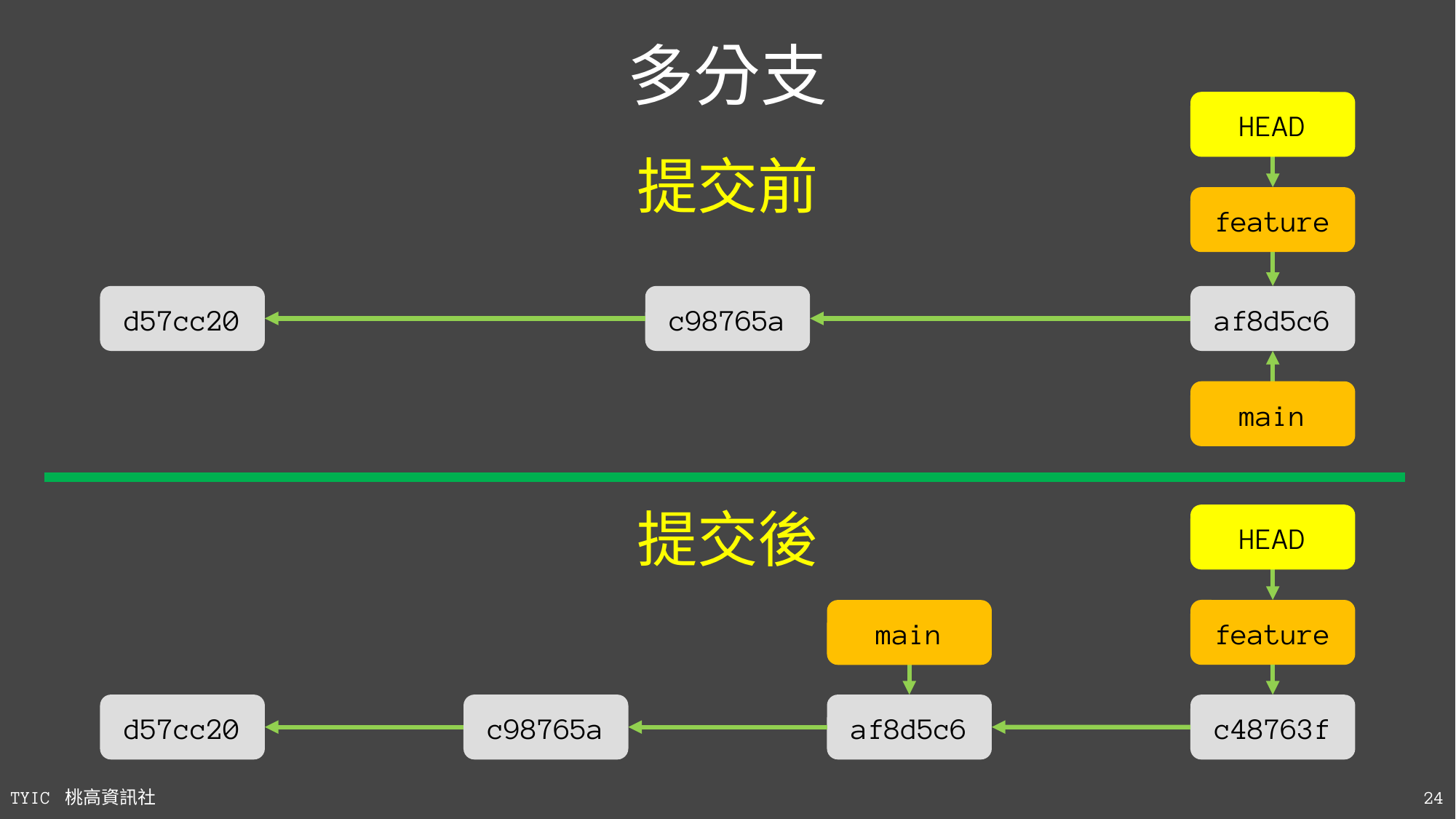

# 多分支
HEAD
feature
d57cc20
c98765a
af8d5c6
main
提交前
提交後
HEAD
feature
main
d57cc20
c98765a
af8d5c6
c48763f